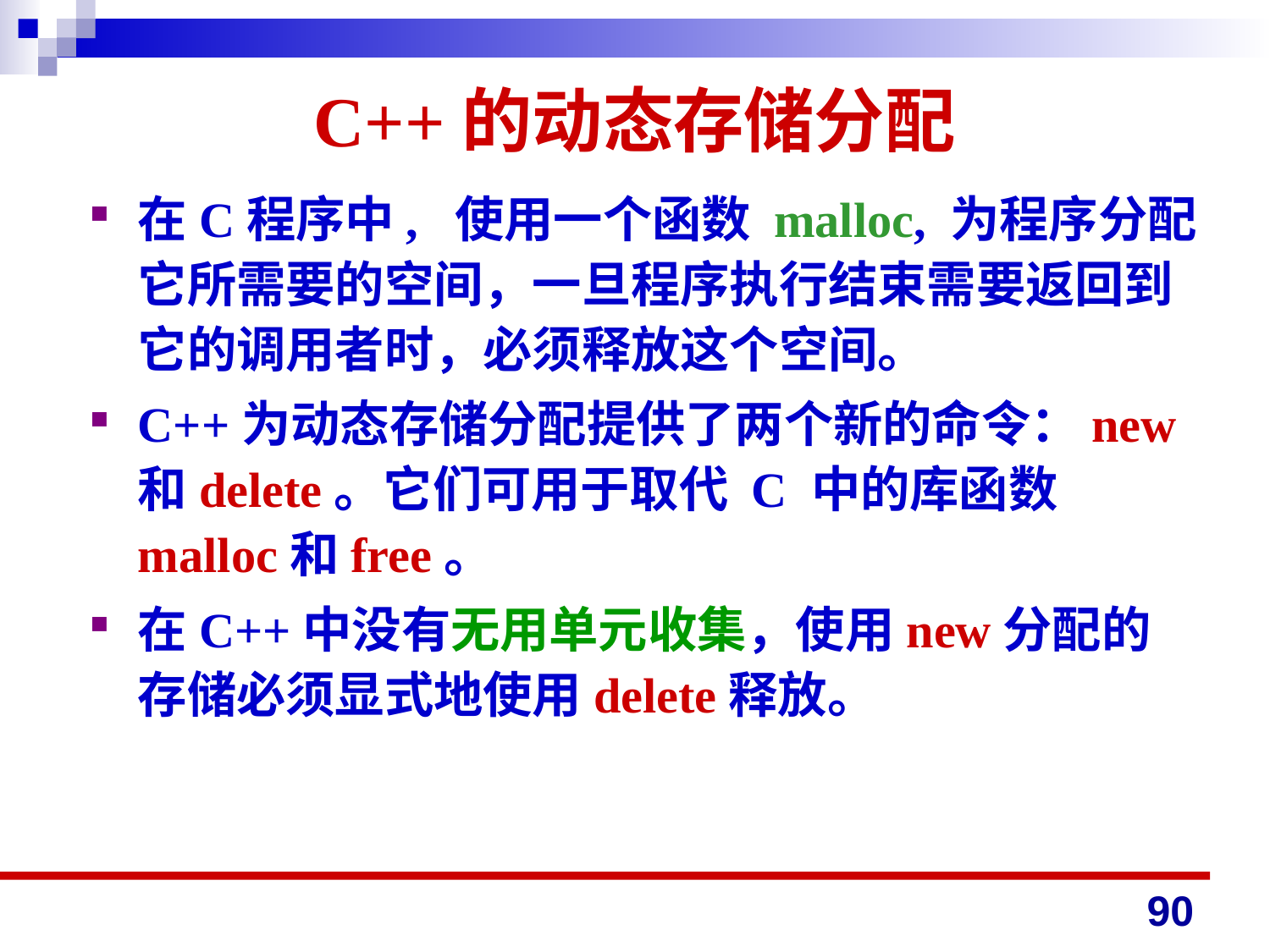

# C++的动态存储分配
在C程序中,  使用一个函数 malloc, 为程序分配它所需要的空间，一旦程序执行结束需要返回到它的调用者时，必须释放这个空间。
C++为动态存储分配提供了两个新的命令：new和delete。它们可用于取代 C 中的库函数malloc和free。
在C++中没有无用单元收集，使用new分配的存储必须显式地使用delete释放。
90